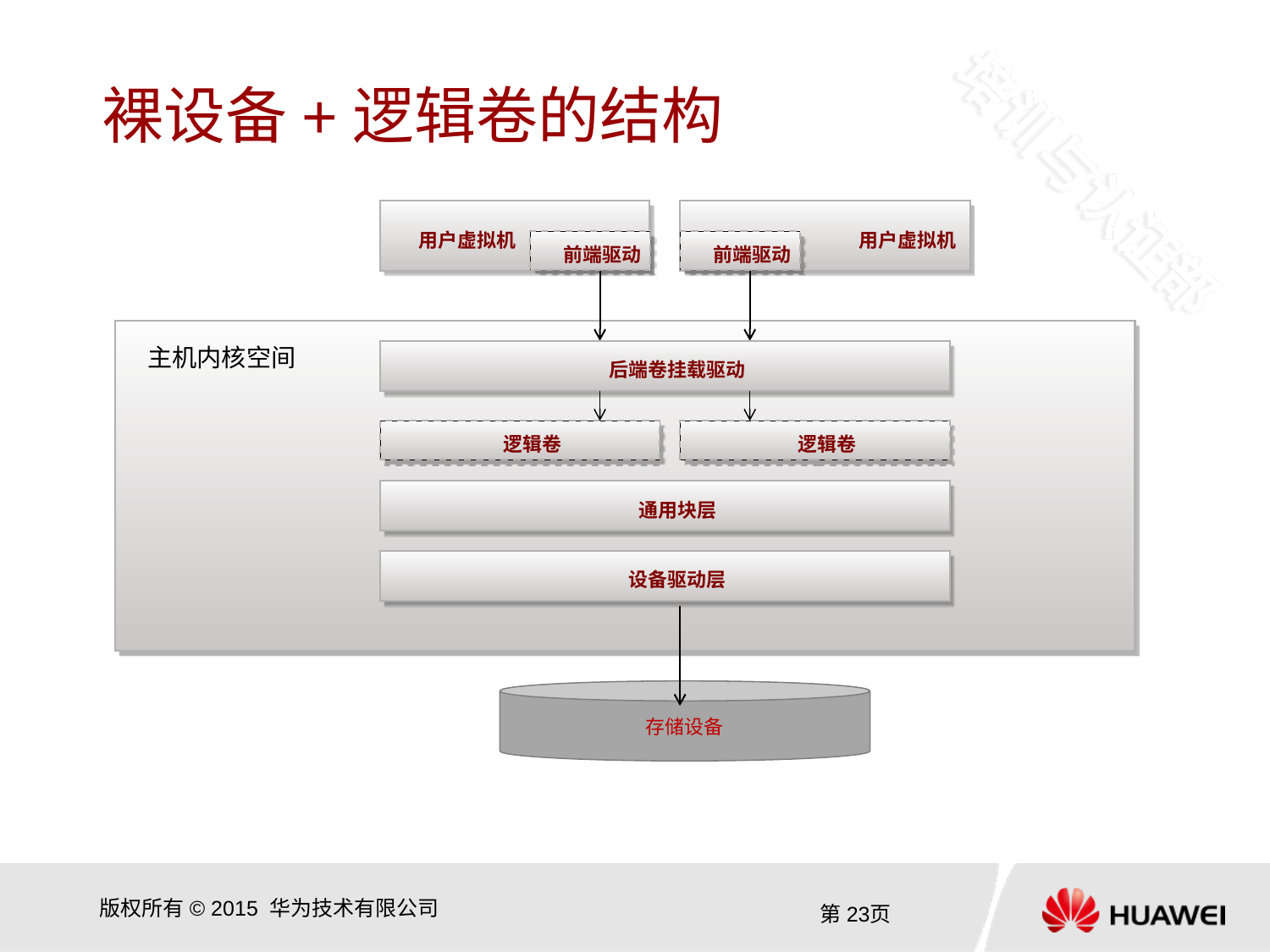

# 裸设备+逻辑卷的结构
用户虚拟机
用户虚拟机
前端驱动
前端驱动

主机内核空间
后端卷挂载驱动
逻辑卷
逻辑卷
通用块层
设备驱动层
存储设备